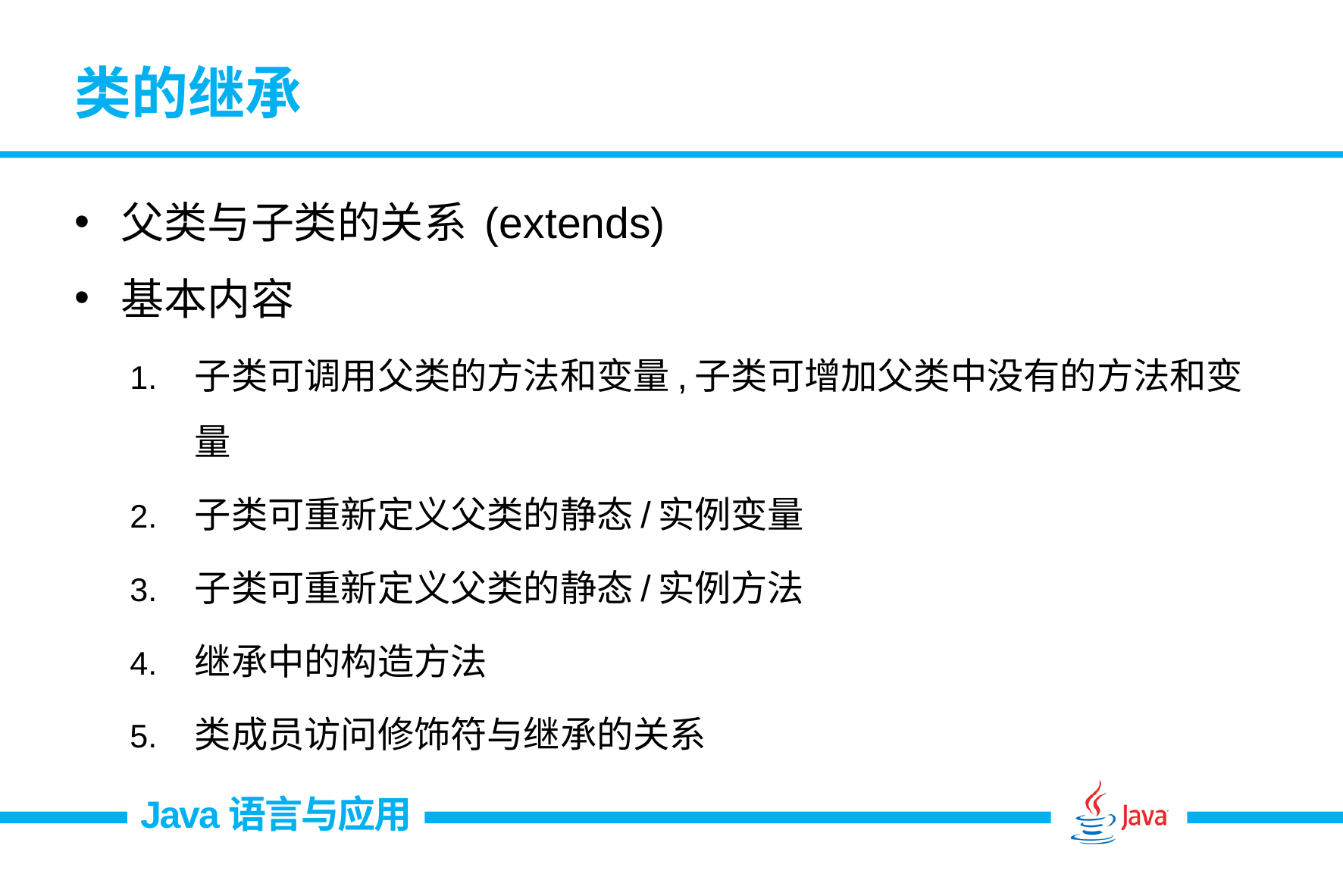

# 类的继承
父类与子类的关系 (extends)
基本内容
子类可调用父类的方法和变量,子类可增加父类中没有的方法和变量
子类可重新定义父类的静态/实例变量
子类可重新定义父类的静态/实例方法
继承中的构造方法
类成员访问修饰符与继承的关系
4